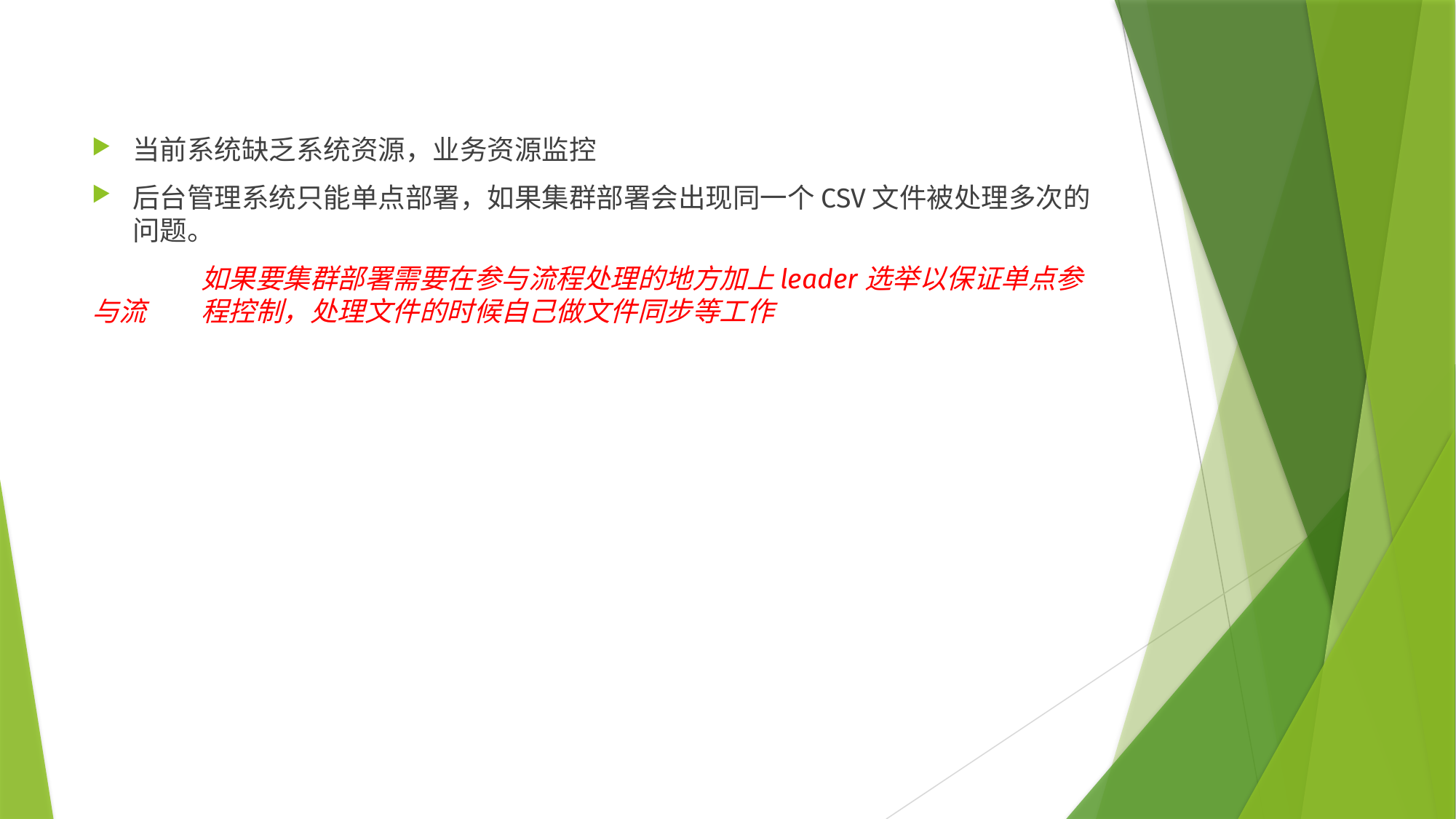

当前系统缺乏系统资源，业务资源监控
后台管理系统只能单点部署，如果集群部署会出现同一个CSV文件被处理多次的问题。
	如果要集群部署需要在参与流程处理的地方加上leader选举以保证单点参与流	程控制，处理文件的时候自己做文件同步等工作